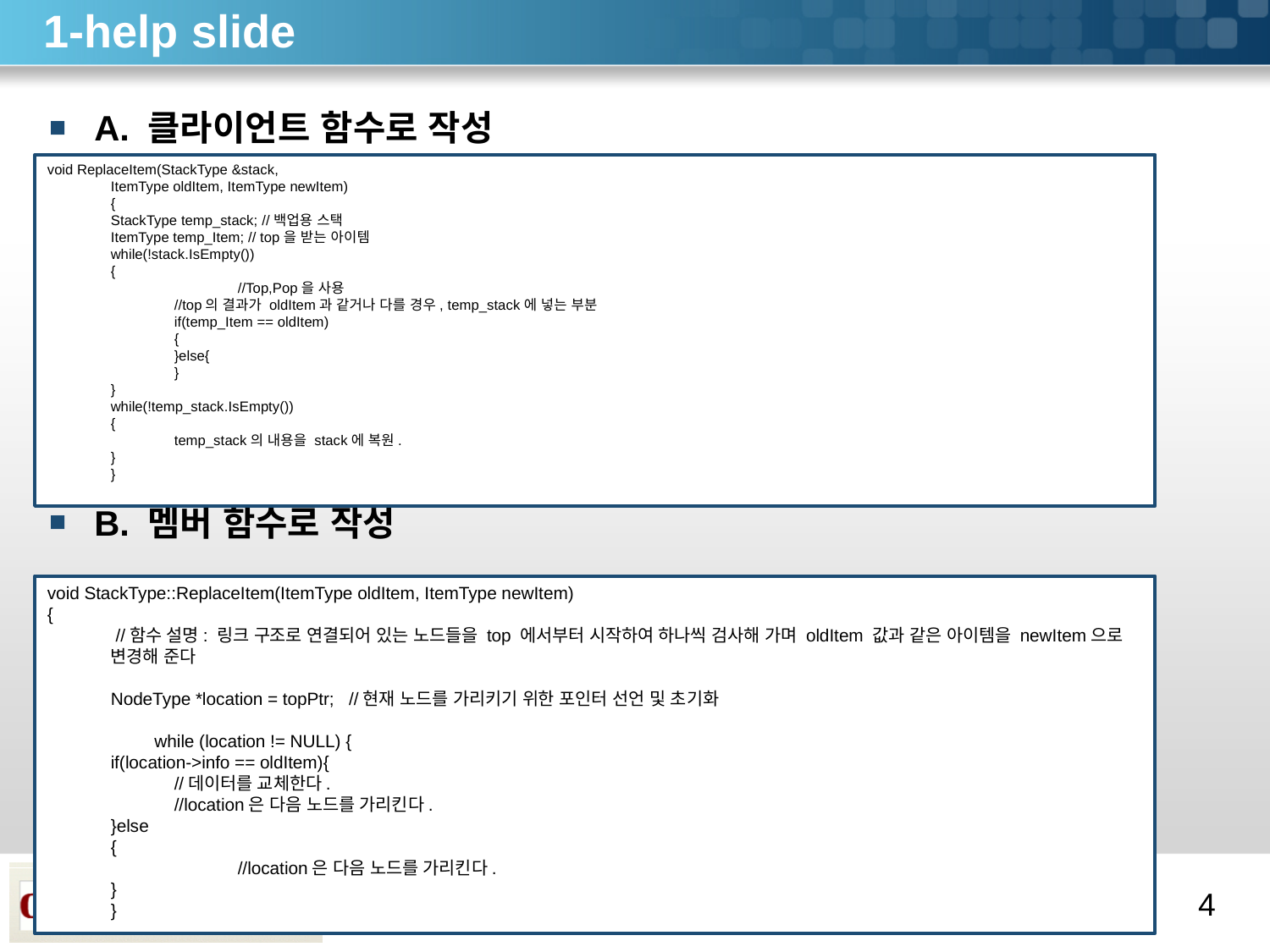

# 1-help slide
A. 클라이언트 함수로 작성

B. 멤버 함수로 작성
void ReplaceItem(StackType &stack,
ItemType oldItem, ItemType newItem)
{
StackType temp_stack; //백업용 스택
ItemType temp_Item; // top을 받는 아이템
while(!stack.IsEmpty())
{
	//Top,Pop을 사용
//top의 결과가 oldItem과 같거나 다를 경우, temp_stack에 넣는 부분
if(temp_Item == oldItem)
{
}else{
}
}
while(!temp_stack.IsEmpty())
{
temp_stack의 내용을 stack에 복원.
}
}
void StackType::ReplaceItem(ItemType oldItem, ItemType newItem)
{
 //함수 설명: 링크 구조로 연결되어 있는 노드들을 top 에서부터 시작하여 하나씩 검사해 가며 oldItem 값과 같은 아이템을 newItem으로 변경해 준다

NodeType *location = topPtr;   //현재 노드를 가리키기 위한 포인터 선언 및 초기화

         while (location != NULL) {
if(location->info == oldItem){
//데이터를 교체한다.
//location은 다음 노드를 가리킨다.
}else
{
	//location은 다음 노드를 가리킨다.
}
}